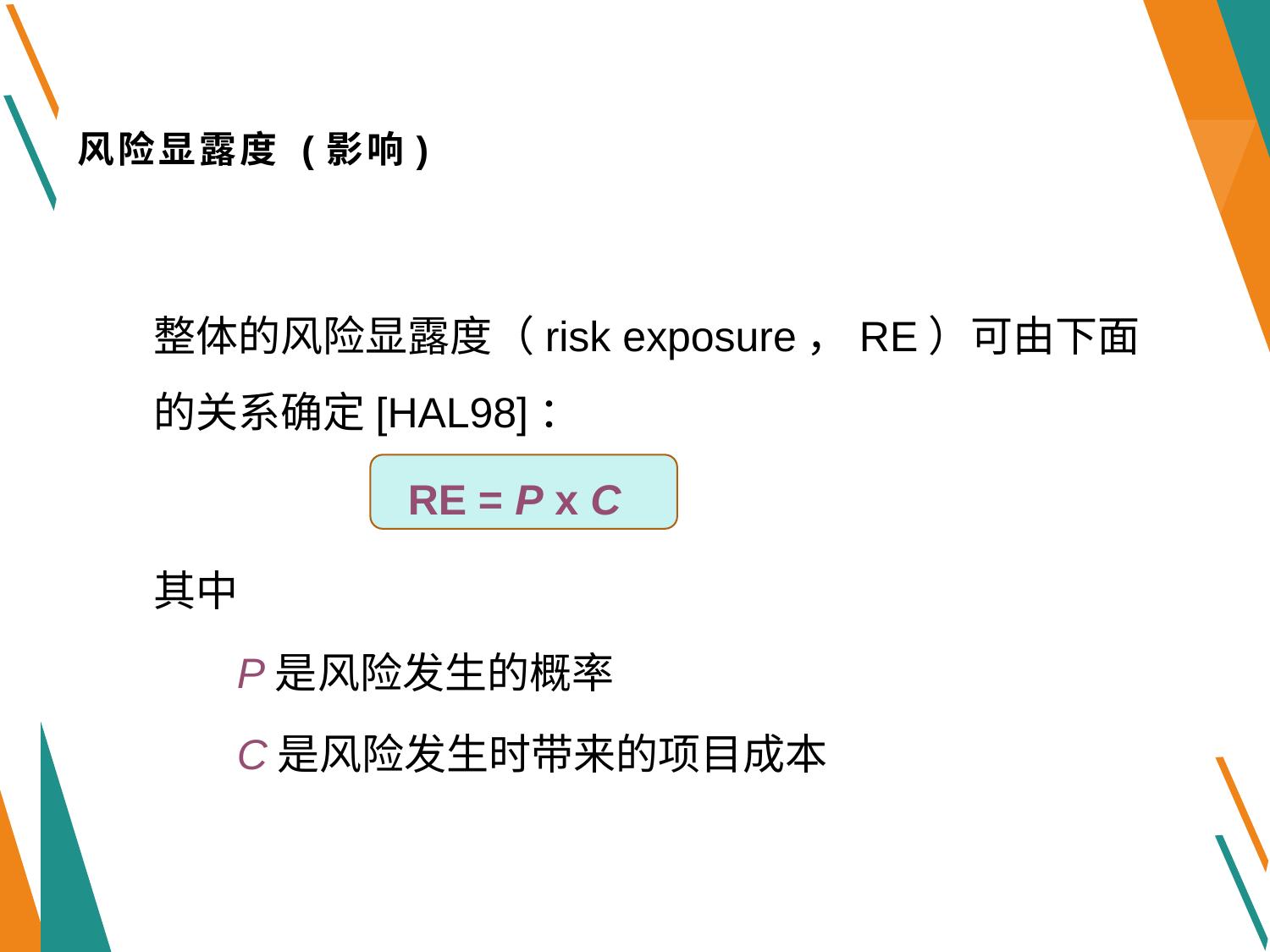

# 风险显露度 (影响)
整体的风险显露度（risk exposure，RE）可由下面的关系确定[HAL98]：
		RE = P x C
其中
       P是风险发生的概率
       C是风险发生时带来的项目成本

12